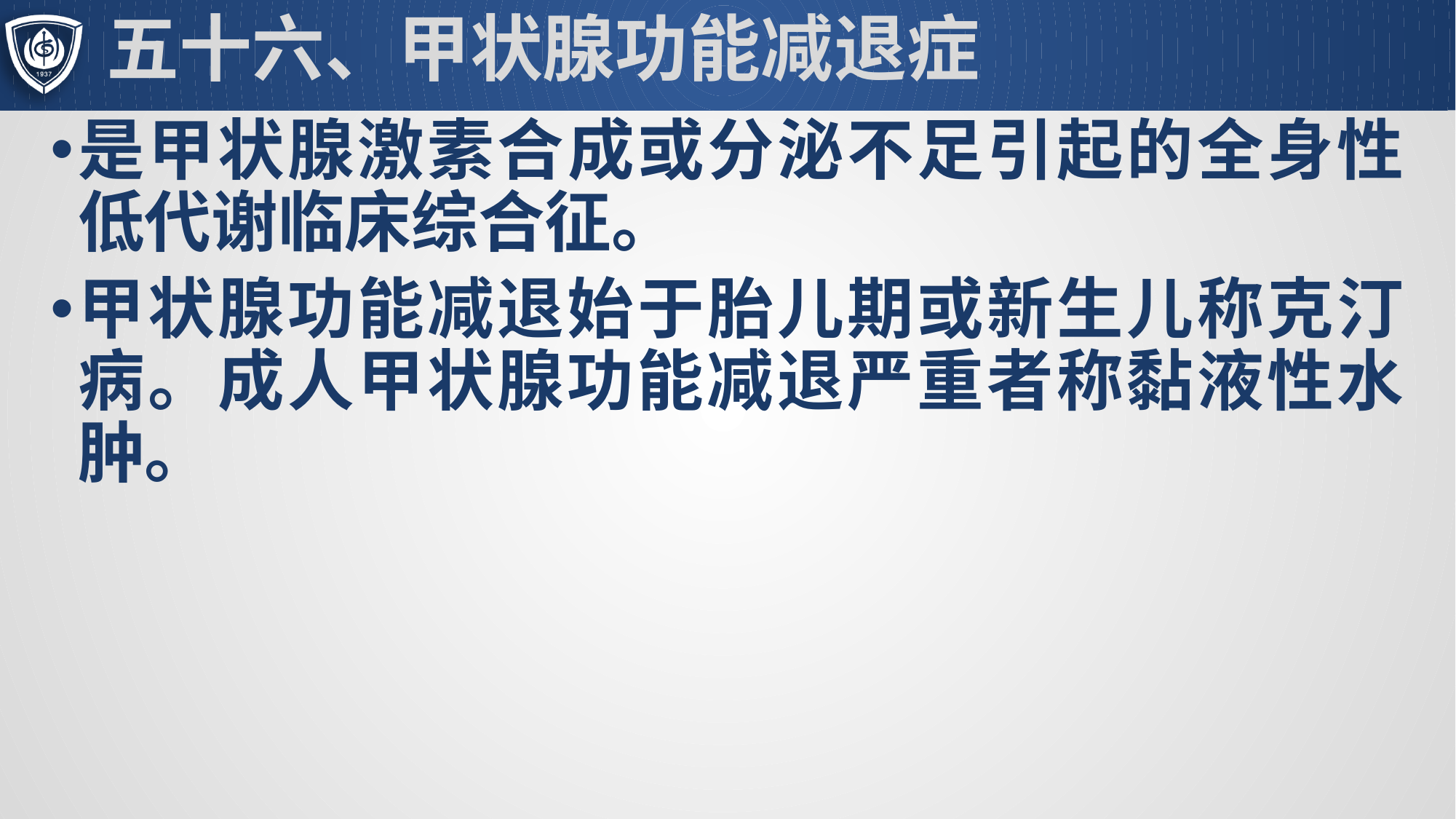

# 五十六、甲状腺功能减退症
是甲状腺激素合成或分泌不足引起的全身性低代谢临床综合征。
甲状腺功能减退始于胎儿期或新生儿称克汀病。成人甲状腺功能减退严重者称黏液性水肿。